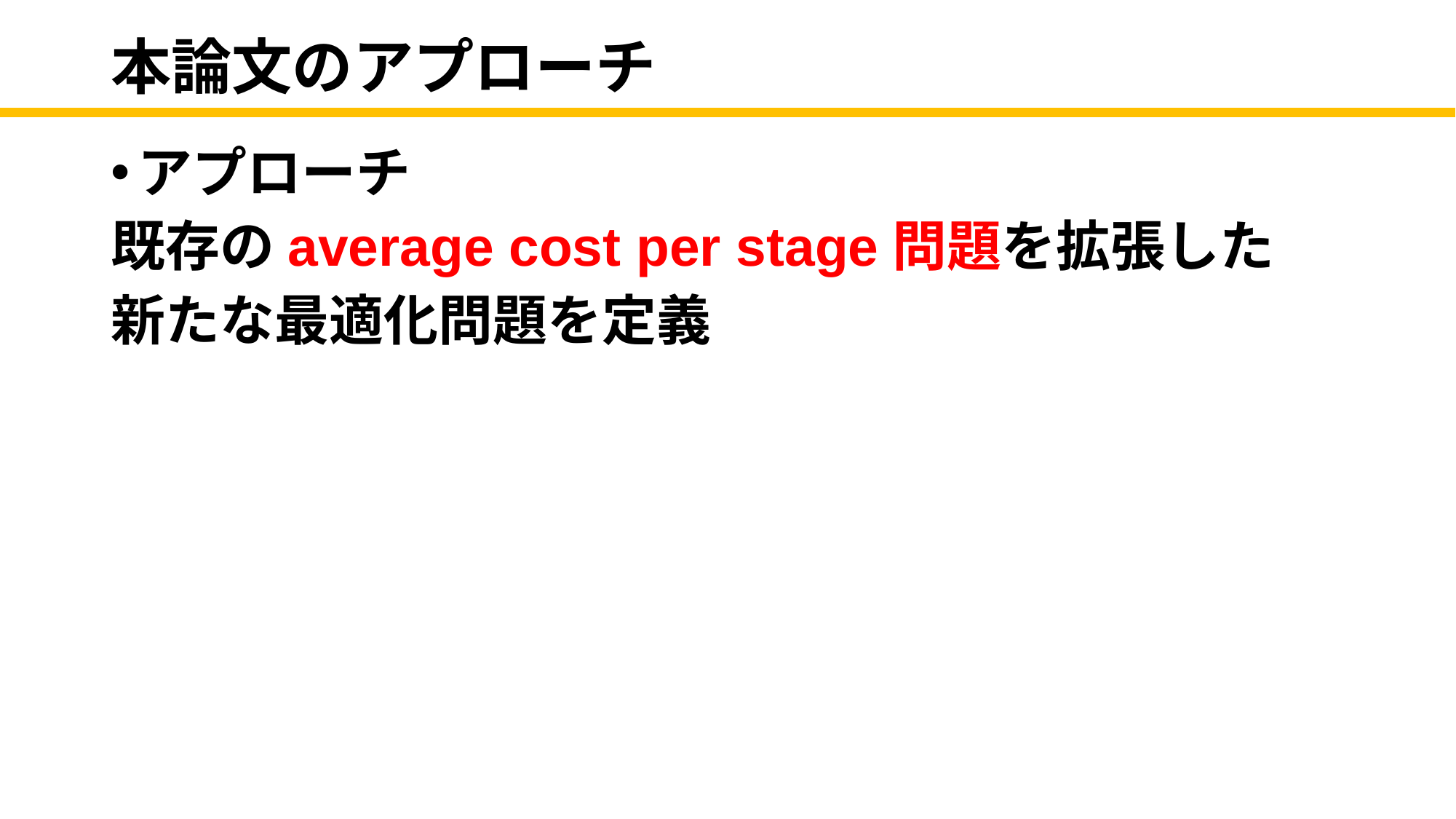

# 本論文のアプローチ
アプローチ
既存のaverage cost per stage問題を拡張した
新たな最適化問題を定義